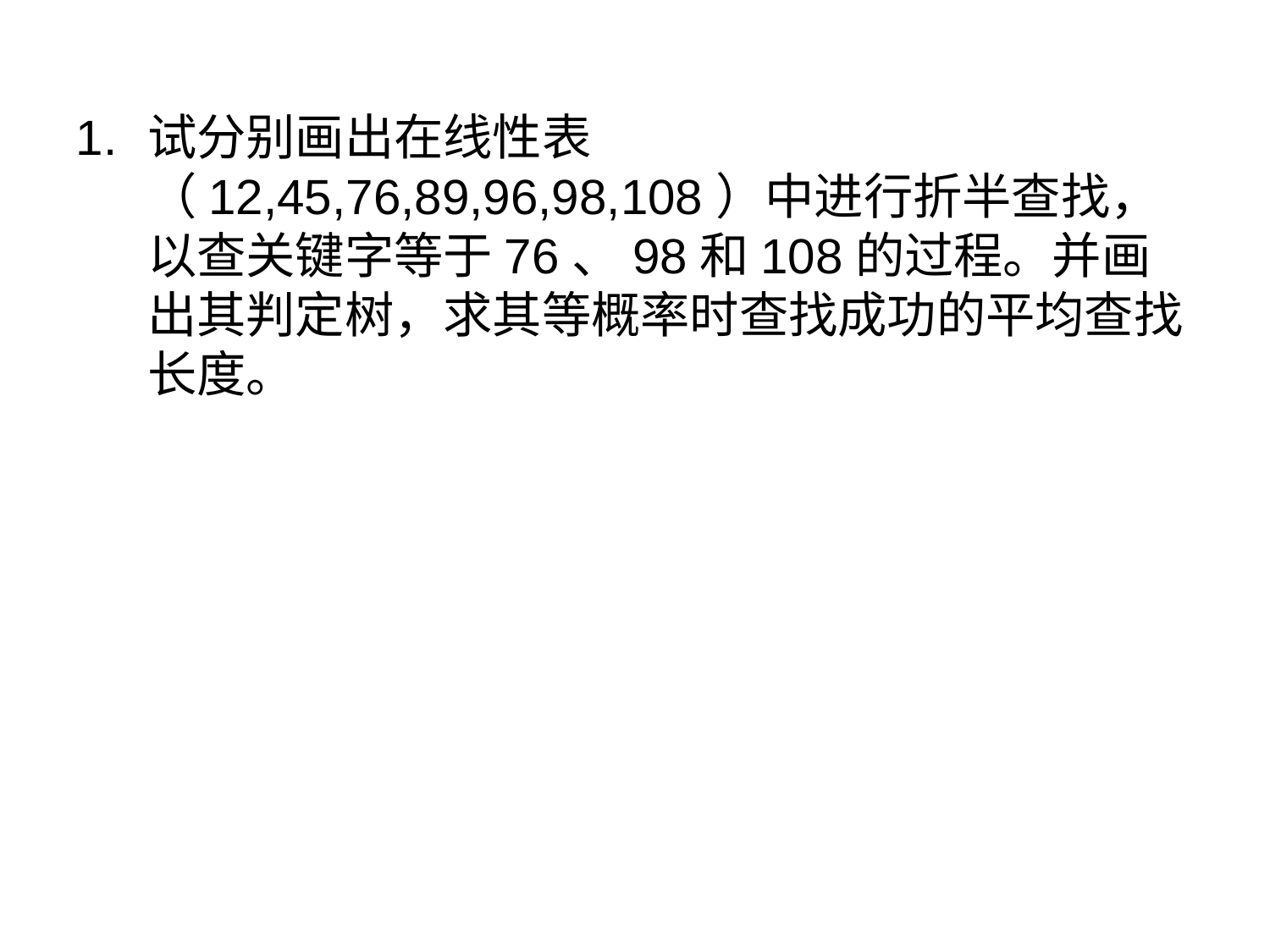

试分别画出在线性表（12,45,76,89,96,98,108）中进行折半查找，以查关键字等于76、98和108的过程。并画出其判定树，求其等概率时查找成功的平均查找长度。